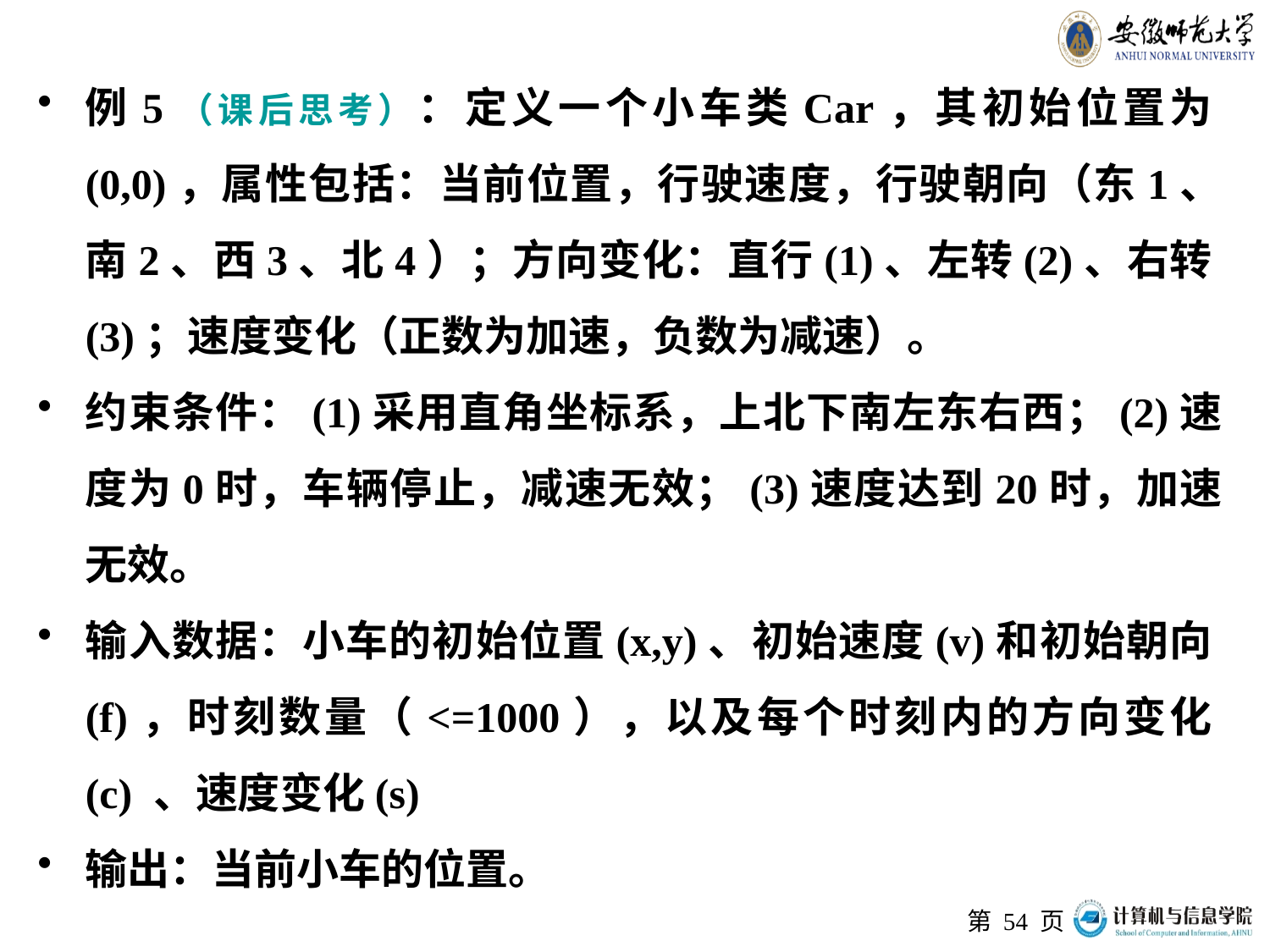

例5（课后思考）：定义一个小车类Car，其初始位置为(0,0)，属性包括：当前位置，行驶速度，行驶朝向（东1、南2、西3、北4）；方向变化：直行(1)、左转(2)、右转(3)；速度变化（正数为加速，负数为减速）。
约束条件：(1)采用直角坐标系，上北下南左东右西；(2)速度为0时，车辆停止，减速无效；(3)速度达到20时，加速无效。
输入数据：小车的初始位置(x,y)、初始速度(v)和初始朝向(f)，时刻数量（<=1000），以及每个时刻内的方向变化(c) 、速度变化(s)
输出：当前小车的位置。
第 54 页